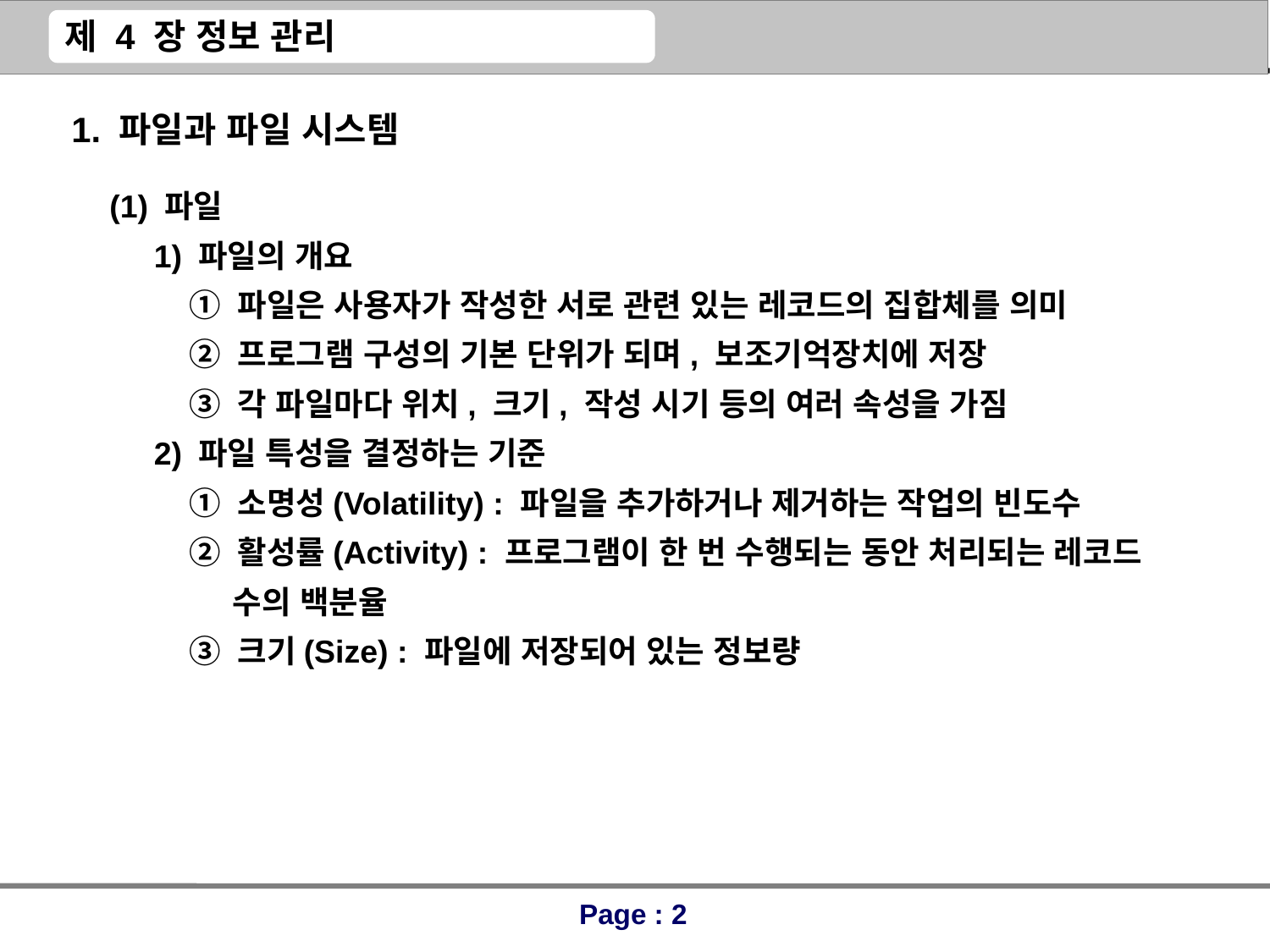

1. 파일과 파일 시스템
(1) 파일
     1) 파일의 개요
         ① 파일은 사용자가 작성한 서로 관련 있는 레코드의 집합체를 의미
         ② 프로그램 구성의 기본 단위가 되며, 보조기억장치에 저장
         ③ 각 파일마다 위치, 크기, 작성 시기 등의 여러 속성을 가짐
     2) 파일 특성을 결정하는 기준
         ① 소명성(Volatility) : 파일을 추가하거나 제거하는 작업의 빈도수
         ② 활성률(Activity) : 프로그램이 한 번 수행되는 동안 처리되는 레코드
             수의 백분율
         ③ 크기(Size) : 파일에 저장되어 있는 정보량
Page : 2